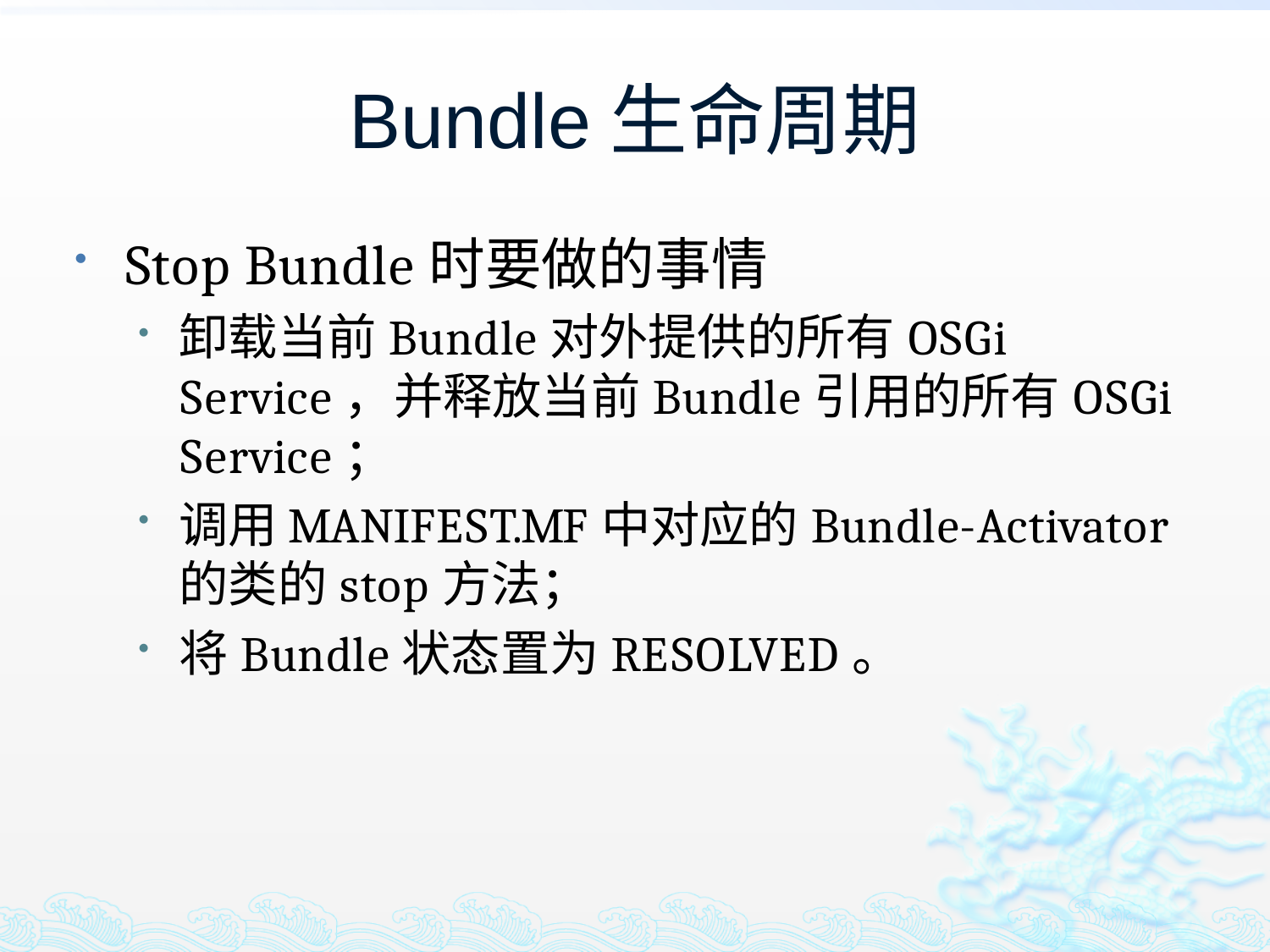

# Bundle生命周期
Stop Bundle时要做的事情
卸载当前Bundle对外提供的所有OSGi Service，并释放当前Bundle引用的所有OSGi Service；
调用MANIFEST.MF中对应的Bundle-Activator的类的stop方法；
将Bundle状态置为RESOLVED。